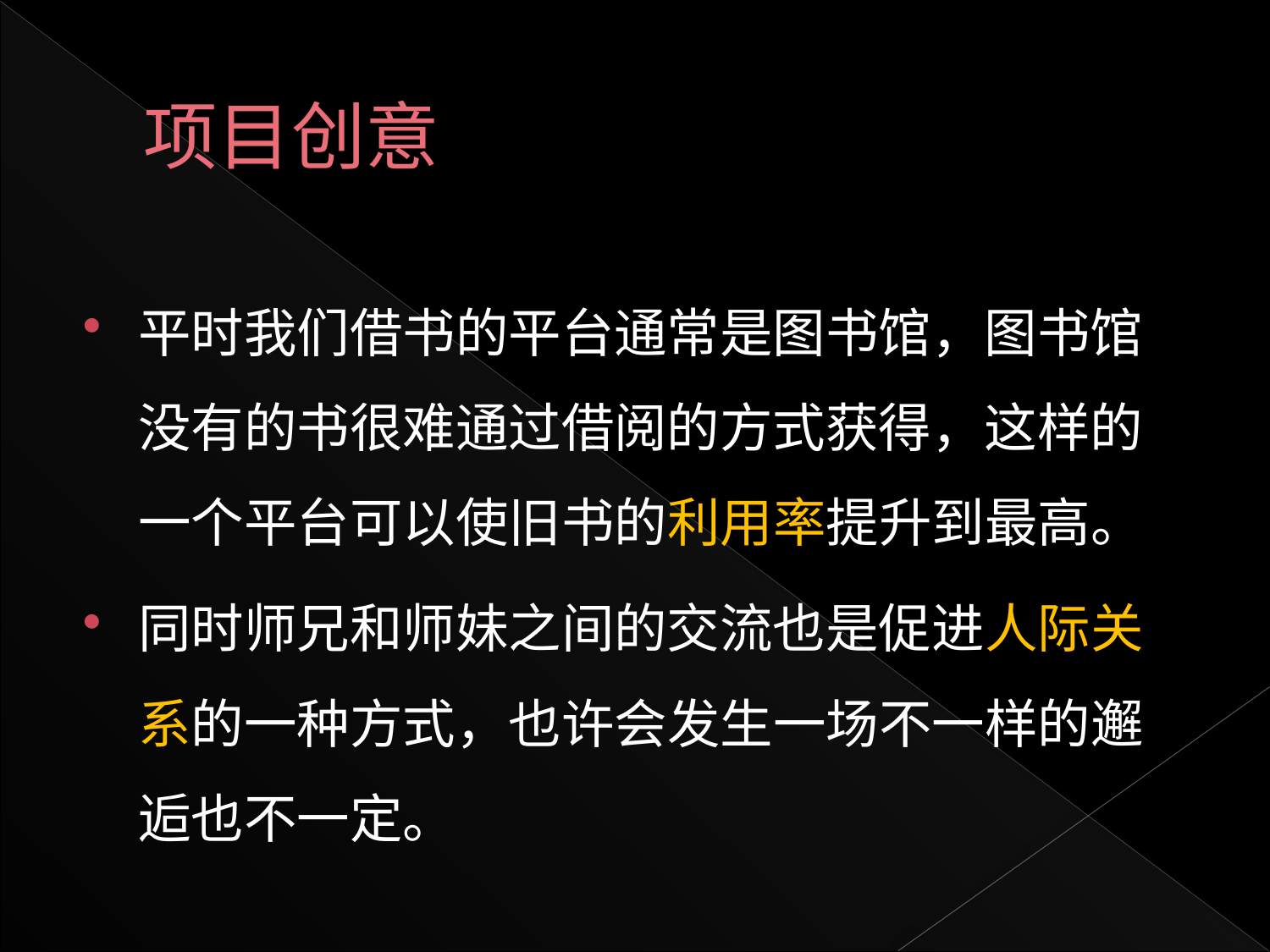

# 项目创意
平时我们借书的平台通常是图书馆，图书馆没有的书很难通过借阅的方式获得，这样的一个平台可以使旧书的利用率提升到最高。
同时师兄和师妹之间的交流也是促进人际关系的一种方式，也许会发生一场不一样的邂逅也不一定。